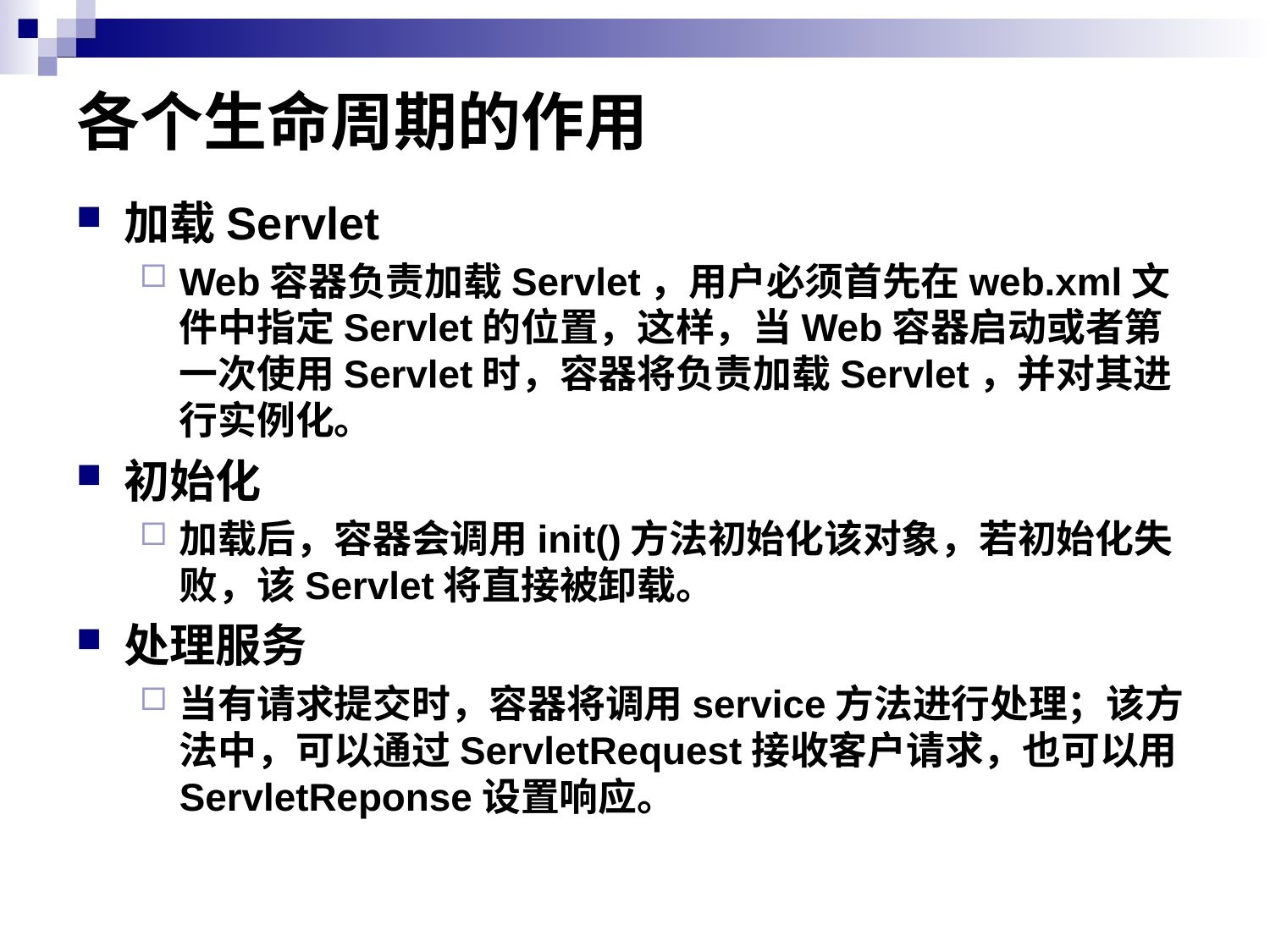

# 各个生命周期的作用
加载Servlet
Web容器负责加载Servlet，用户必须首先在web.xml文件中指定Servlet的位置，这样，当Web容器启动或者第一次使用Servlet时，容器将负责加载Servlet，并对其进行实例化。
初始化
加载后，容器会调用init()方法初始化该对象，若初始化失败，该Servlet将直接被卸载。
处理服务
当有请求提交时，容器将调用service方法进行处理；该方法中，可以通过ServletRequest接收客户请求，也可以用ServletReponse设置响应。
13